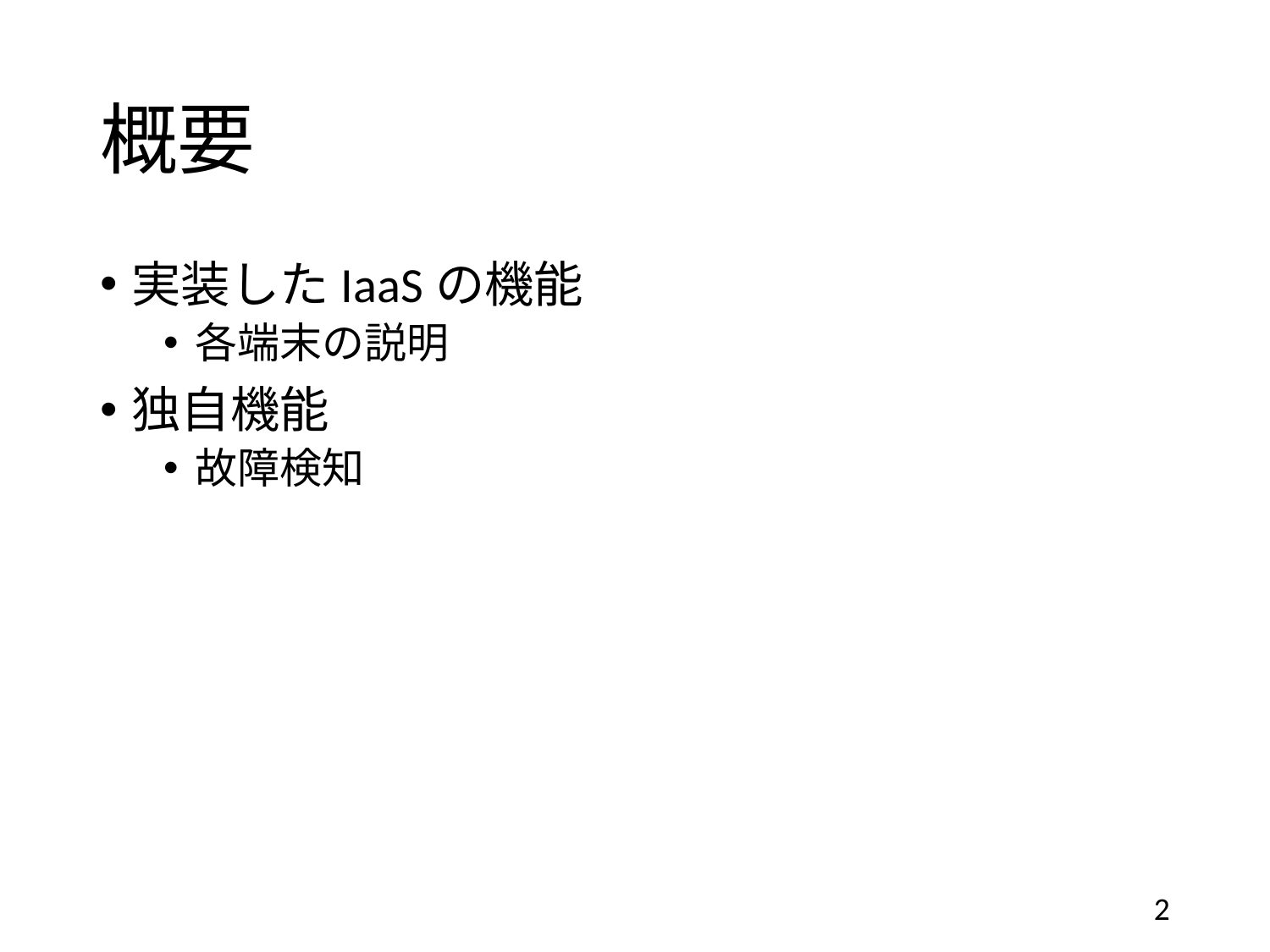

# 概要
実装したIaaSの機能
各端末の説明
独自機能
故障検知
2